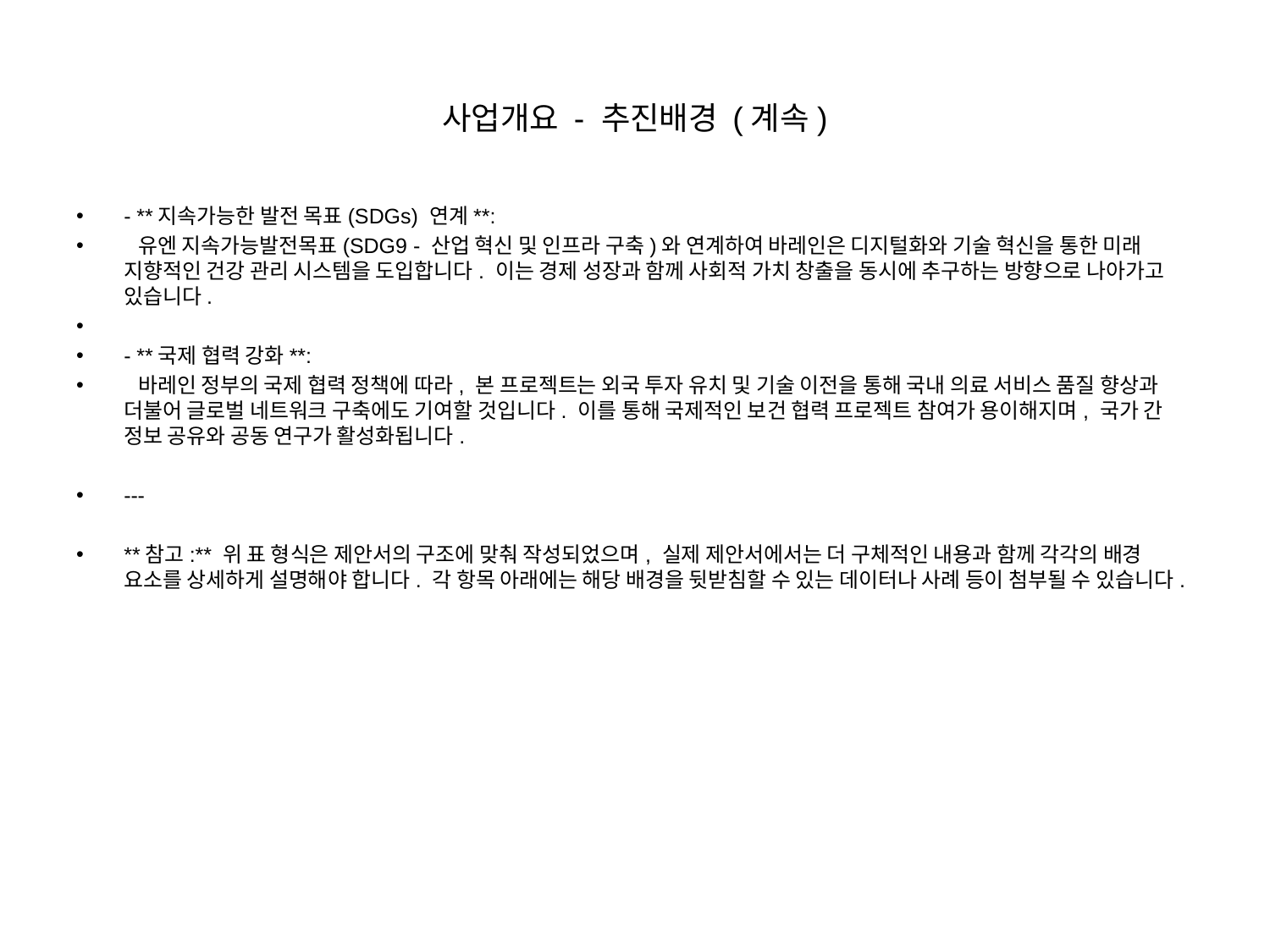

# 사업개요 - 추진배경 (계속)
- **지속가능한 발전 목표(SDGs) 연계**:
  유엔 지속가능발전목표(SDG9 - 산업 혁신 및 인프라 구축)와 연계하여 바레인은 디지털화와 기술 혁신을 통한 미래 지향적인 건강 관리 시스템을 도입합니다. 이는 경제 성장과 함께 사회적 가치 창출을 동시에 추구하는 방향으로 나아가고 있습니다.

- **국제 협력 강화**:
  바레인 정부의 국제 협력 정책에 따라, 본 프로젝트는 외국 투자 유치 및 기술 이전을 통해 국내 의료 서비스 품질 향상과 더불어 글로벌 네트워크 구축에도 기여할 것입니다. 이를 통해 국제적인 보건 협력 프로젝트 참여가 용이해지며, 국가 간 정보 공유와 공동 연구가 활성화됩니다.

---

**참고:** 위 표 형식은 제안서의 구조에 맞춰 작성되었으며, 실제 제안서에서는 더 구체적인 내용과 함께 각각의 배경 요소를 상세하게 설명해야 합니다. 각 항목 아래에는 해당 배경을 뒷받침할 수 있는 데이터나 사례 등이 첨부될 수 있습니다.